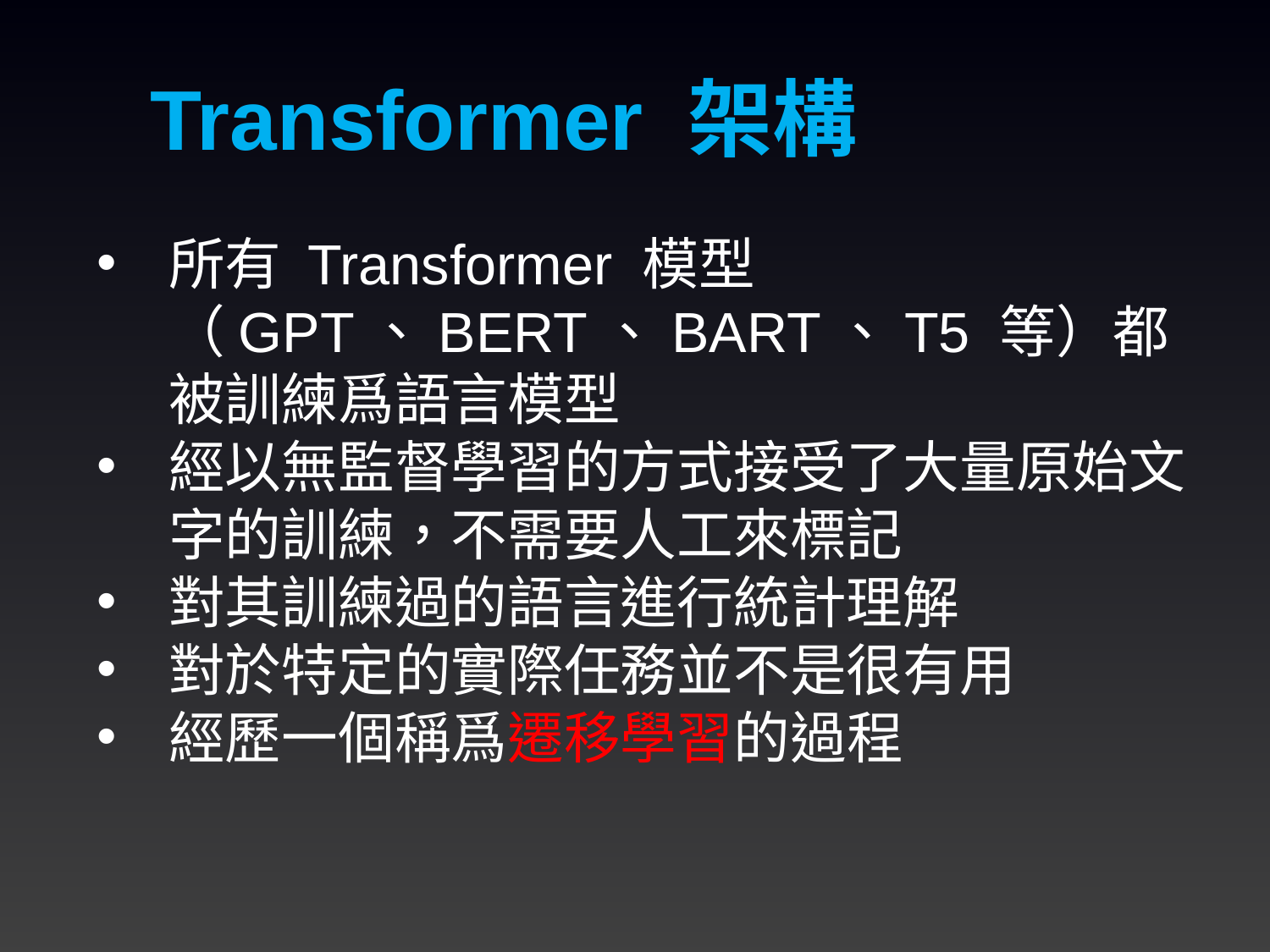

Transformer 架構
所有 Transformer 模型（GPT、BERT、BART、T5 等）都被訓練爲語言模型
經以無監督學習的方式接受了大量原始文字的訓練，不需要人工來標記
對其訓練過的語言進行統計理解
對於特定的實際任務並不是很有用
經歷一個稱爲遷移學習的過程